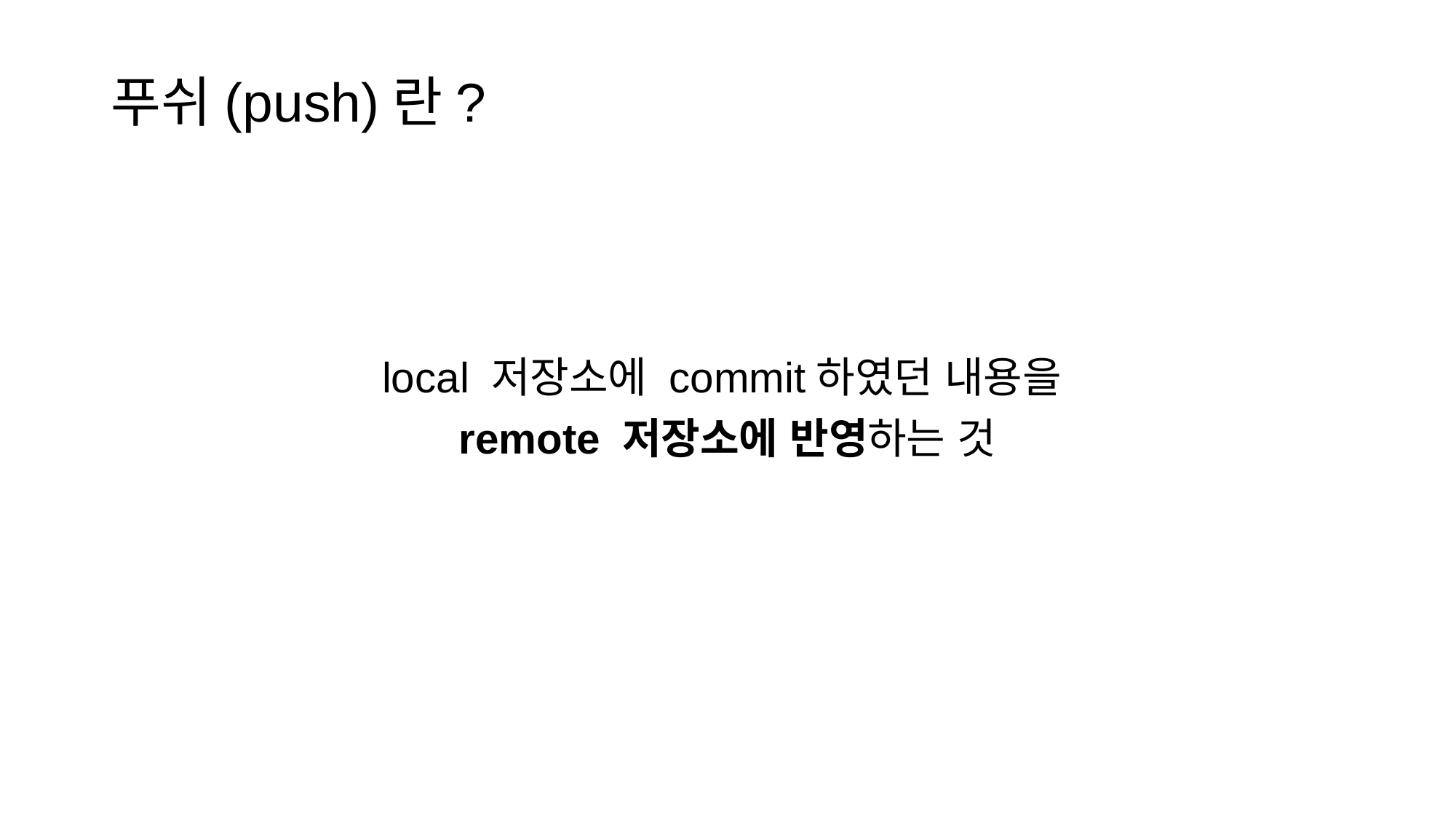

# 푸쉬(push)란?
local 저장소에 commit하였던 내용을
remote 저장소에 반영하는 것